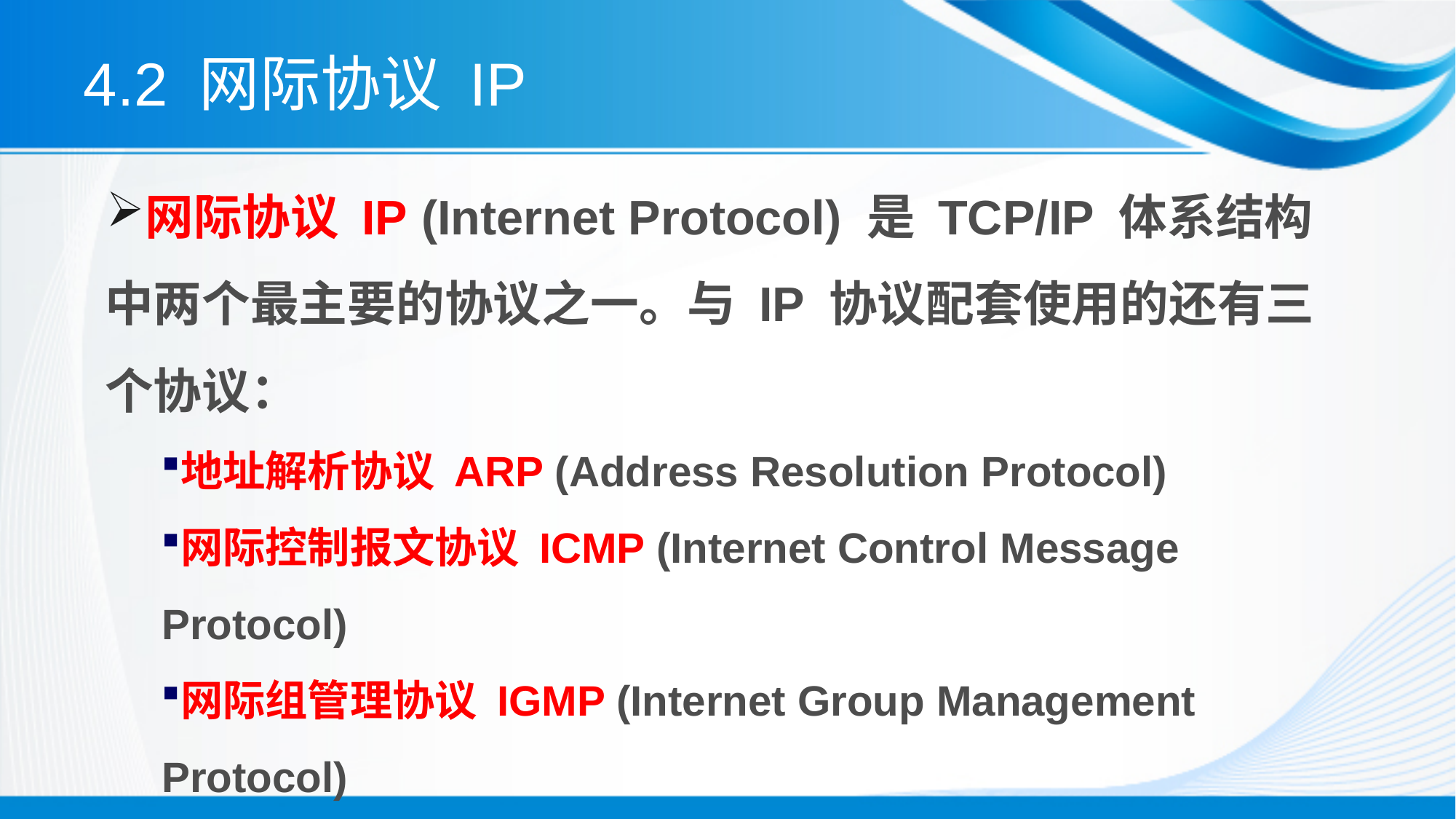

# 4.2 网际协议 IP
网际协议 IP (Internet Protocol) 是 TCP/IP 体系结构中两个最主要的协议之一。与 IP 协议配套使用的还有三个协议：
地址解析协议 ARP (Address Resolution Protocol)
网际控制报文协议 ICMP (Internet Control Message Protocol)
网际组管理协议 IGMP (Internet Group Management Protocol)